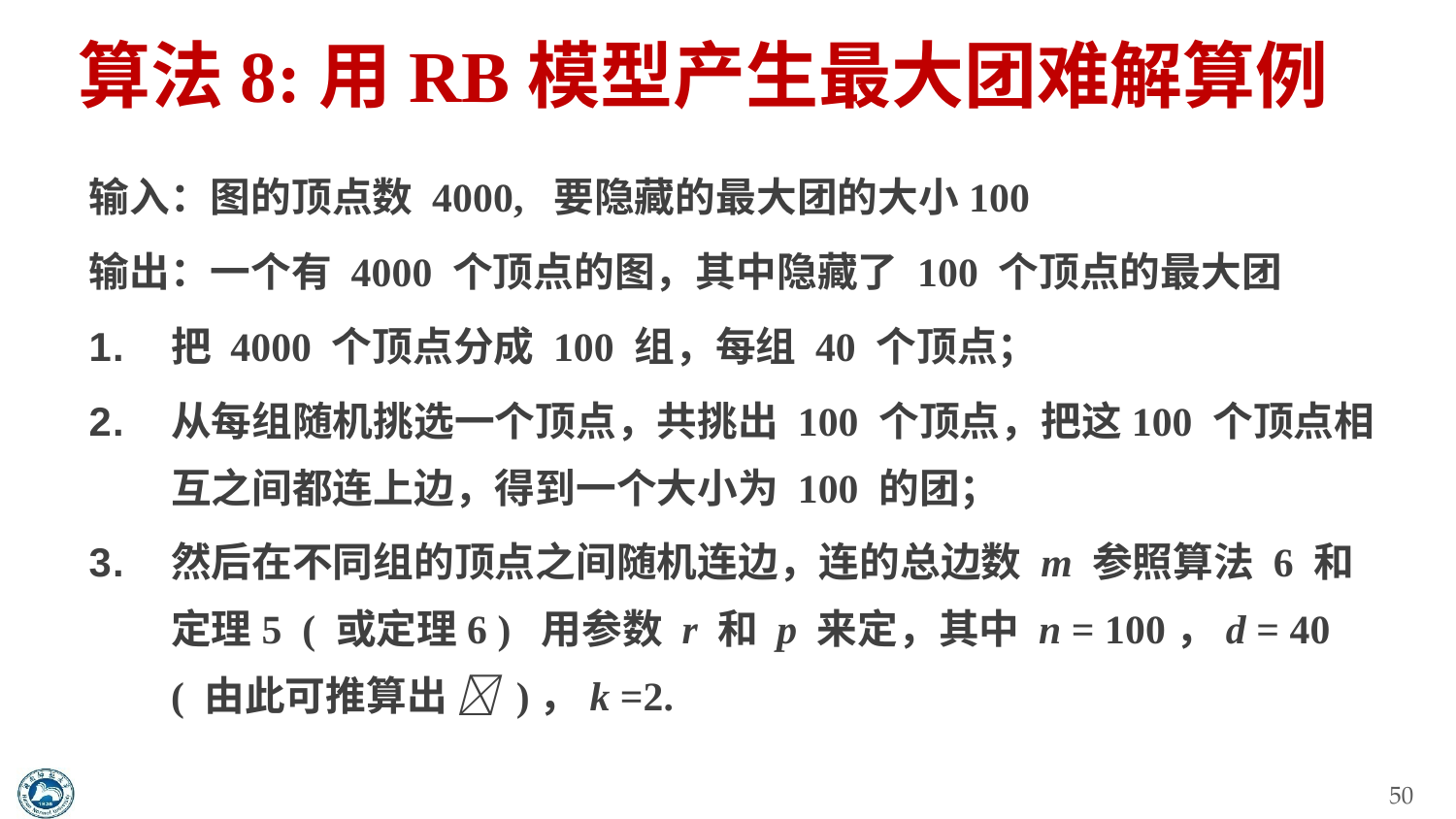

# 算法8:用RB模型产生最大团难解算例
输入：图的顶点数 4000,  要隐藏的最大团的大小100
输出：一个有 4000 个顶点的图，其中隐藏了 100 个顶点的最大团
把 4000 个顶点分成 100 组，每组 40 个顶点；
从每组随机挑选一个顶点，共挑出 100 个顶点，把这100 个顶点相互之间都连上边，得到一个大小为 100 的团；
然后在不同组的顶点之间随机连边，连的总边数 m 参照算法 6 和定理5  ( 或定理6 )  用参数 r 和 p 来定，其中 n = 100，d = 40 ( 由此可推算出 α )，k =2.
50